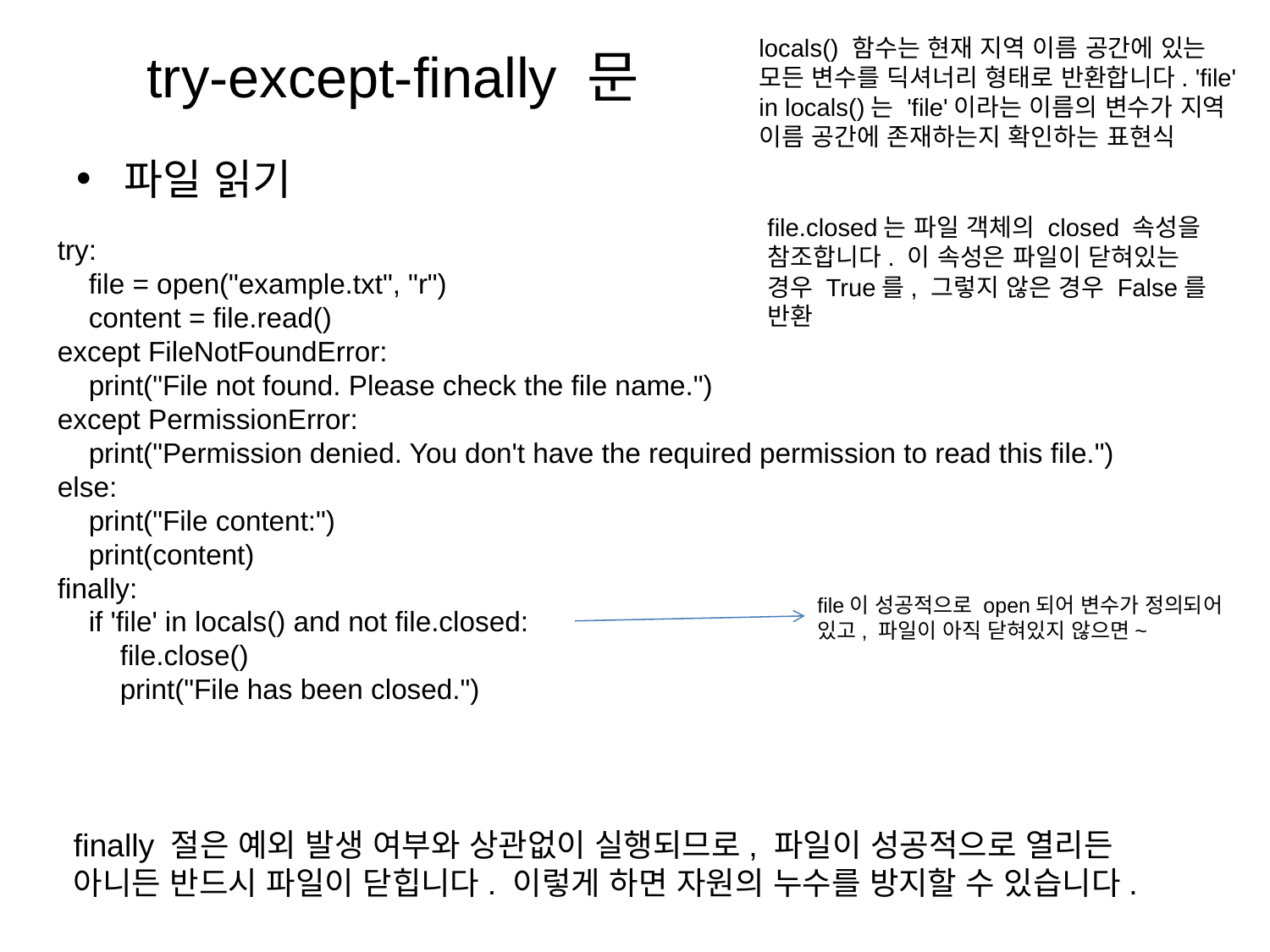

locals() 함수는 현재 지역 이름 공간에 있는 모든 변수를 딕셔너리 형태로 반환합니다. 'file' in locals()는 'file'이라는 이름의 변수가 지역 이름 공간에 존재하는지 확인하는 표현식
# try-except-finally 문
파일 읽기
file.closed는 파일 객체의 closed 속성을 참조합니다. 이 속성은 파일이 닫혀있는 경우 True를, 그렇지 않은 경우 False를 반환
try:
    file = open("example.txt", "r")
    content = file.read()
except FileNotFoundError:
    print("File not found. Please check the file name.")
except PermissionError:
    print("Permission denied. You don't have the required permission to read this file.")
else:
    print("File content:")
    print(content)
finally:
    if 'file' in locals() and not file.closed:
        file.close()
        print("File has been closed.")
file이 성공적으로 open되어 변수가 정의되어 있고, 파일이 아직 닫혀있지 않으면~

finally 절은 예외 발생 여부와 상관없이 실행되므로, 파일이 성공적으로 열리든 아니든 반드시 파일이 닫힙니다. 이렇게 하면 자원의 누수를 방지할 수 있습니다.